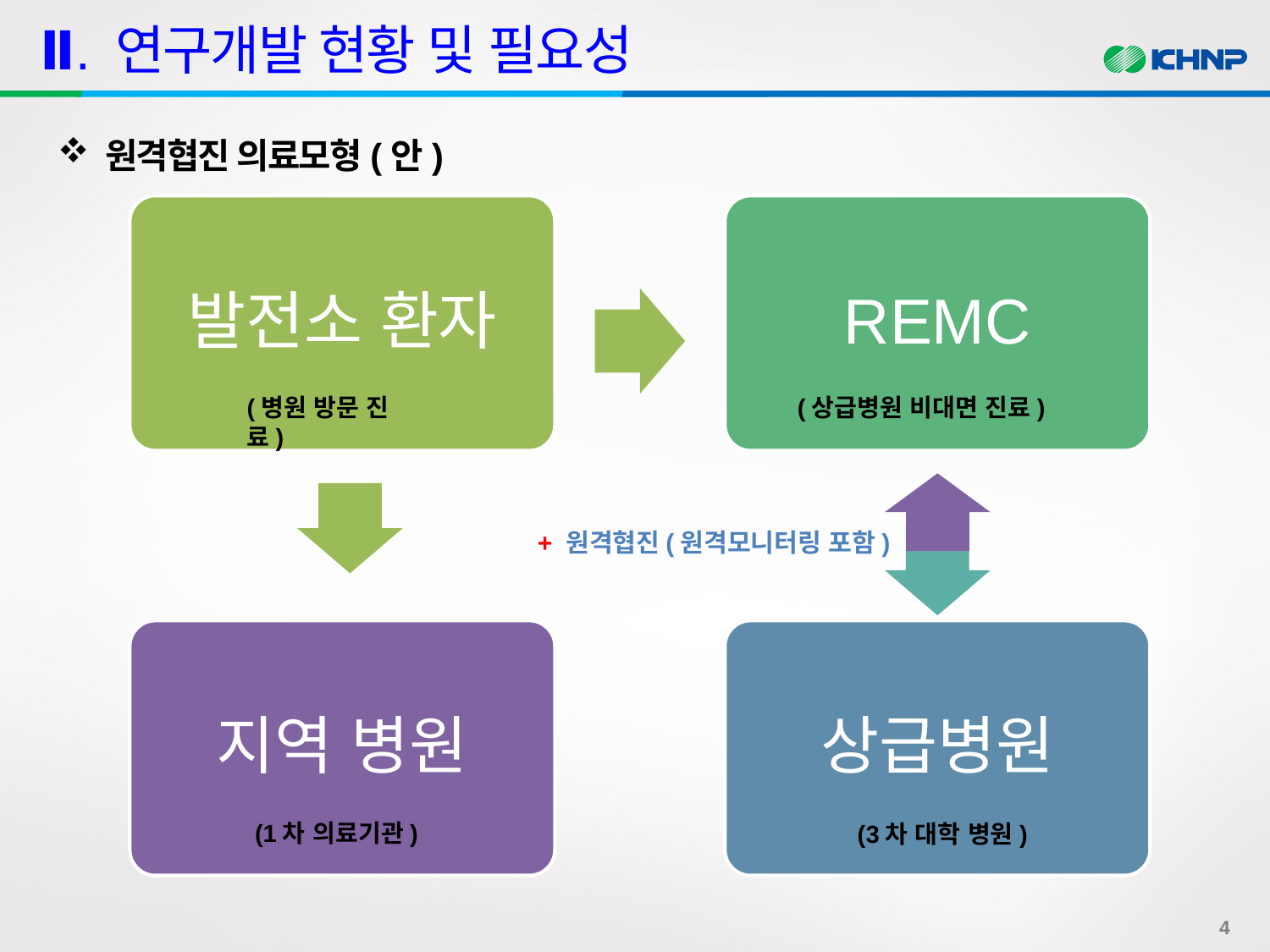

# Ⅱ. 연구개발 현황 및 필요성
원격협진 의료모형(안)
발전소 환자
REMC

(병원 방문 진료)
(상급병원 비대면 진료)

+ 원격협진(원격모니터링 포함)

지역 병원
상급병원
(1차 의료기관)
(3차 대학 병원)